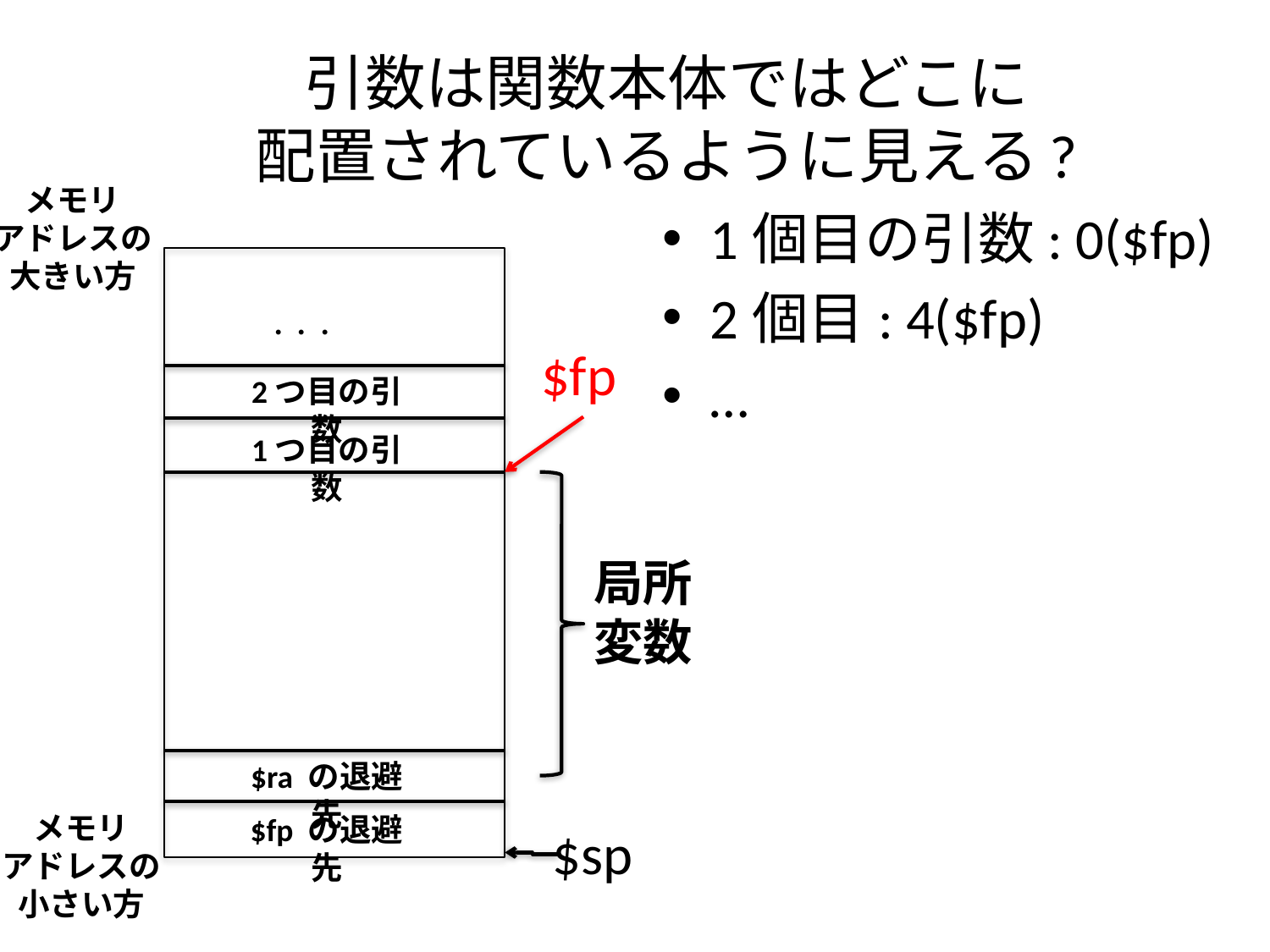

# 引数は関数本体ではどこに 配置されているように見える?
メモリ
アドレスの
大きい方
1個目の引数: 0($fp)
2個目: 4($fp)
…

・・・
$fp
2つ目の引数
1つ目の引数

局所
変数
$ra の退避先
メモリ
アドレスの
小さい方
$fp の退避先
$sp